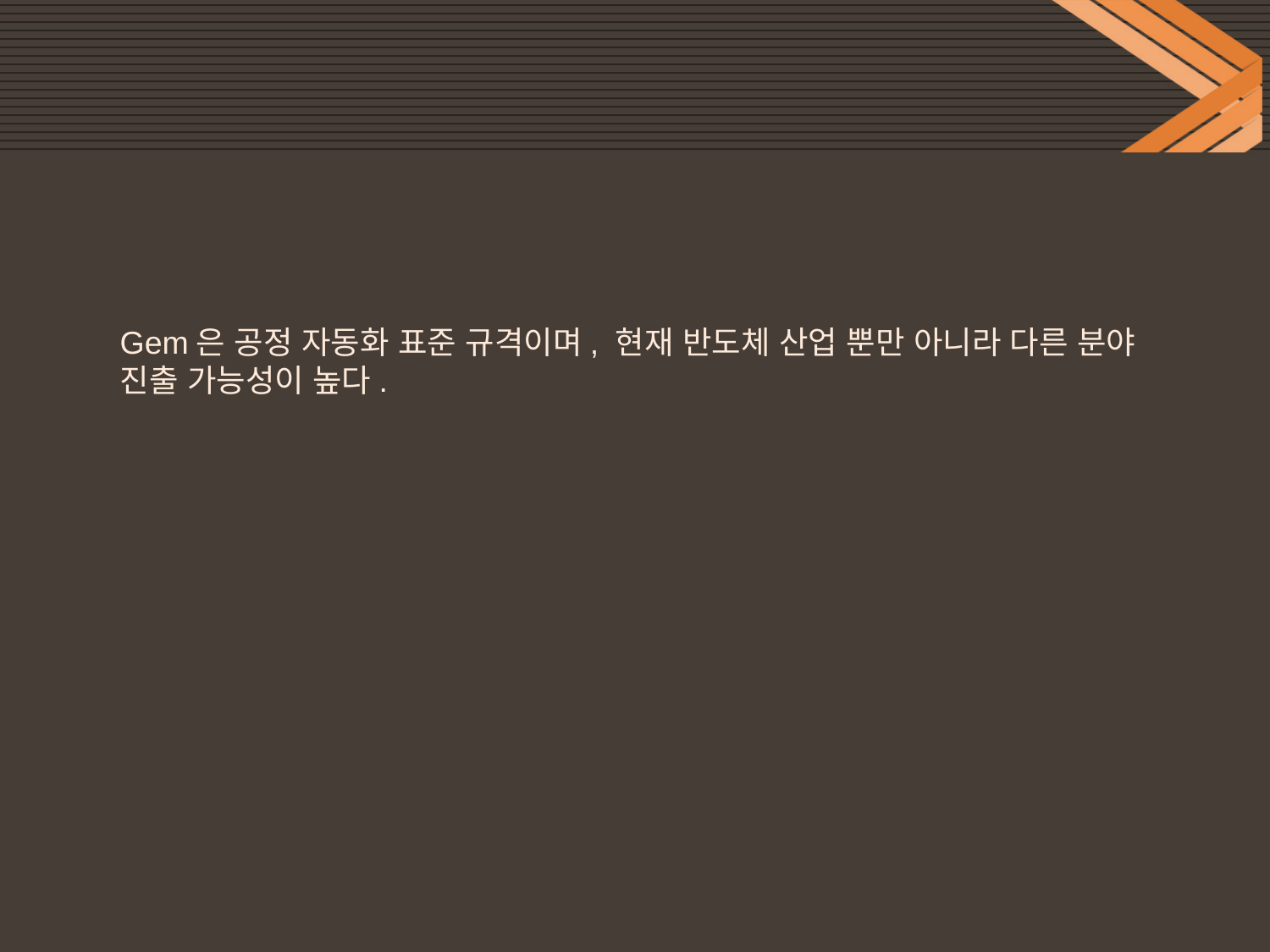

Gem은 공정 자동화 표준 규격이며, 현재 반도체 산업 뿐만 아니라 다른 분야 진출 가능성이 높다.